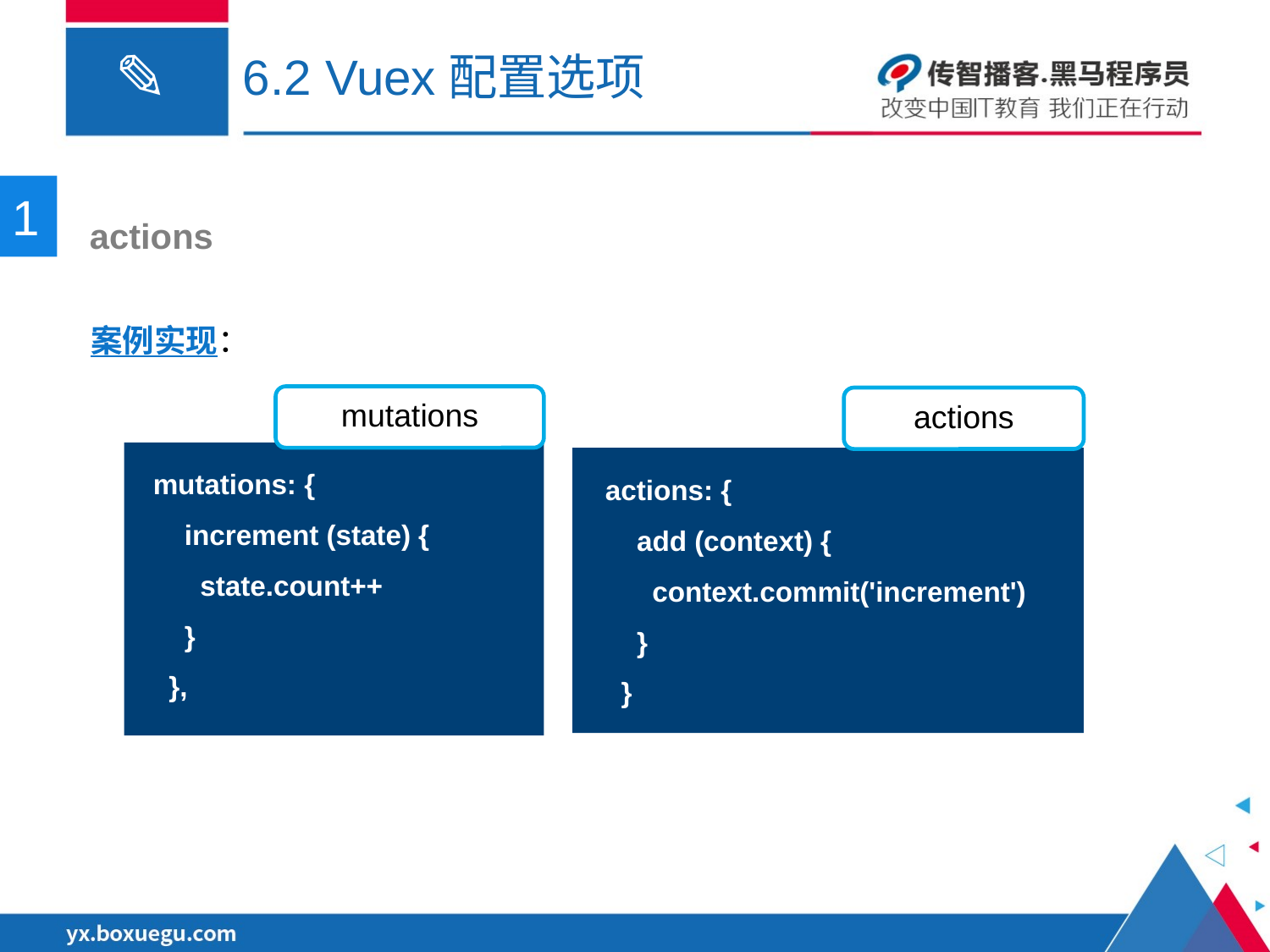

# 6.2 Vuex配置选项

1
  actions
案例实现：
mutations
actions

mutations: {
    increment (state) {
      state.count++
    }
  },

actions: {
    add (context) {
      context.commit('increment')
    }
  }